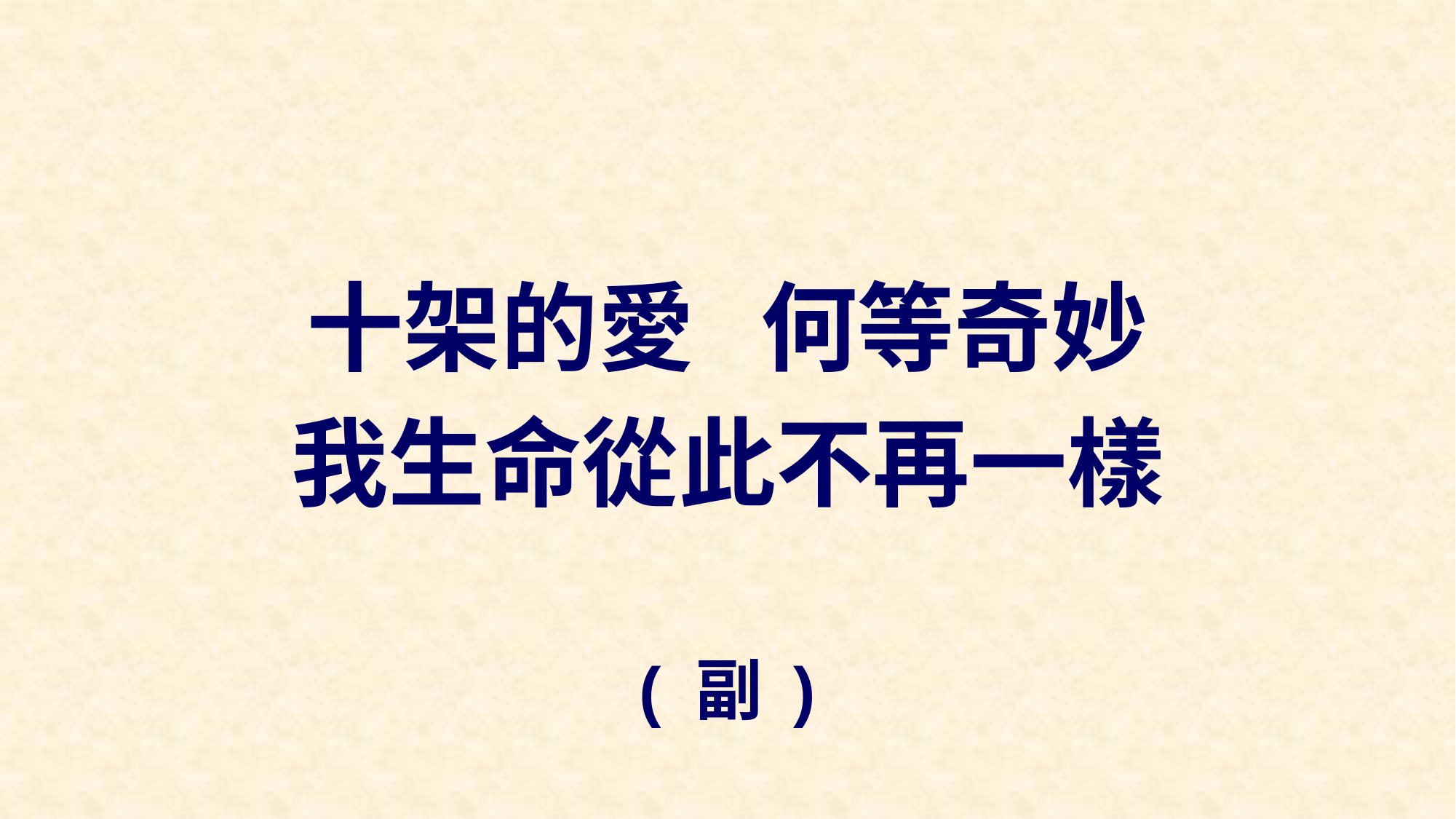

十架的愛   何等奇妙
我生命從此不再一樣
( 副 )